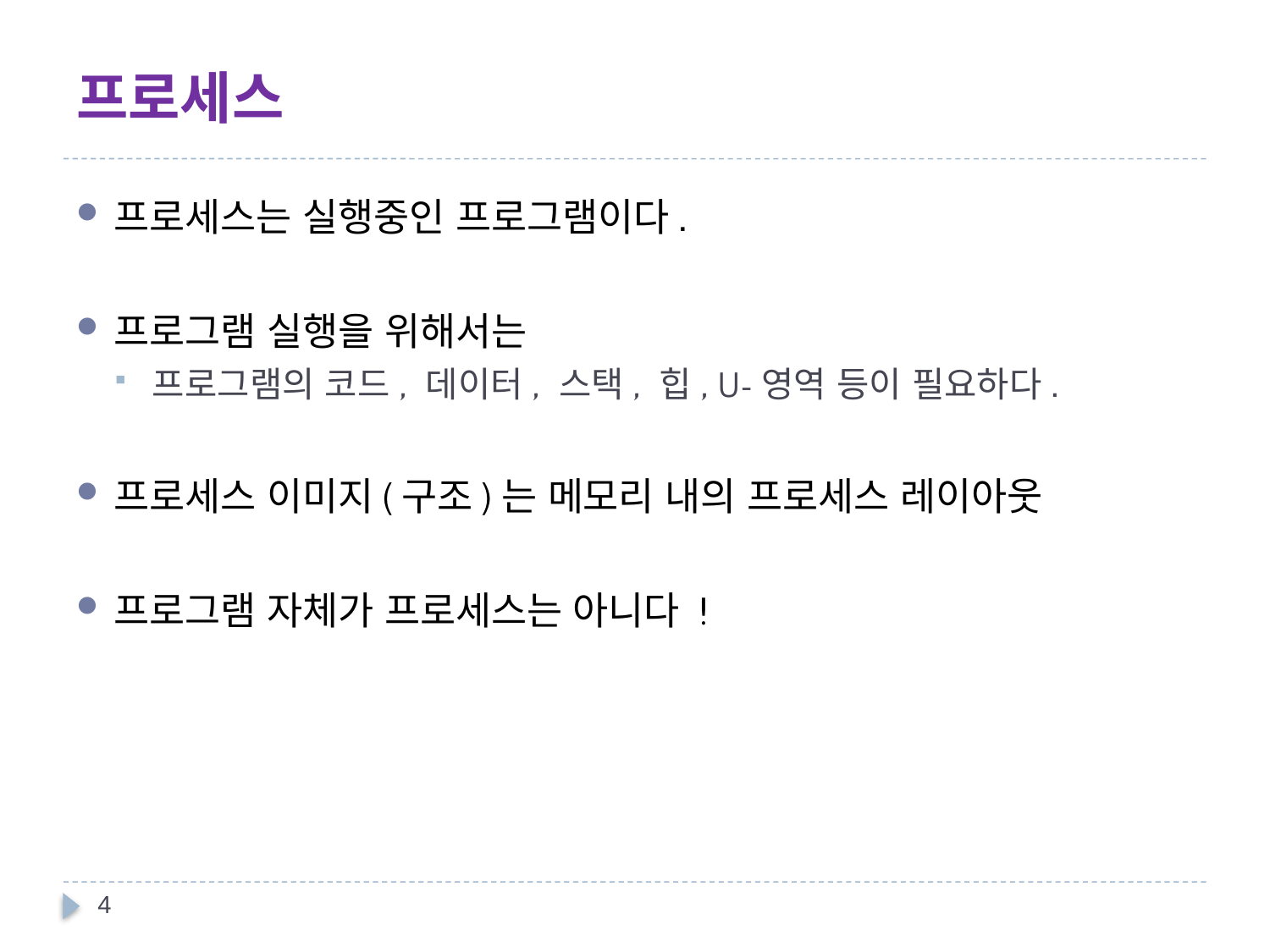

# 프로세스
프로세스는 실행중인 프로그램이다.

프로그램 실행을 위해서는
프로그램의 코드, 데이터, 스택, 힙, U-영역 등이 필요하다.

프로세스 이미지(구조)는 메모리 내의 프로세스 레이아웃

프로그램 자체가 프로세스는 아니다 !

4